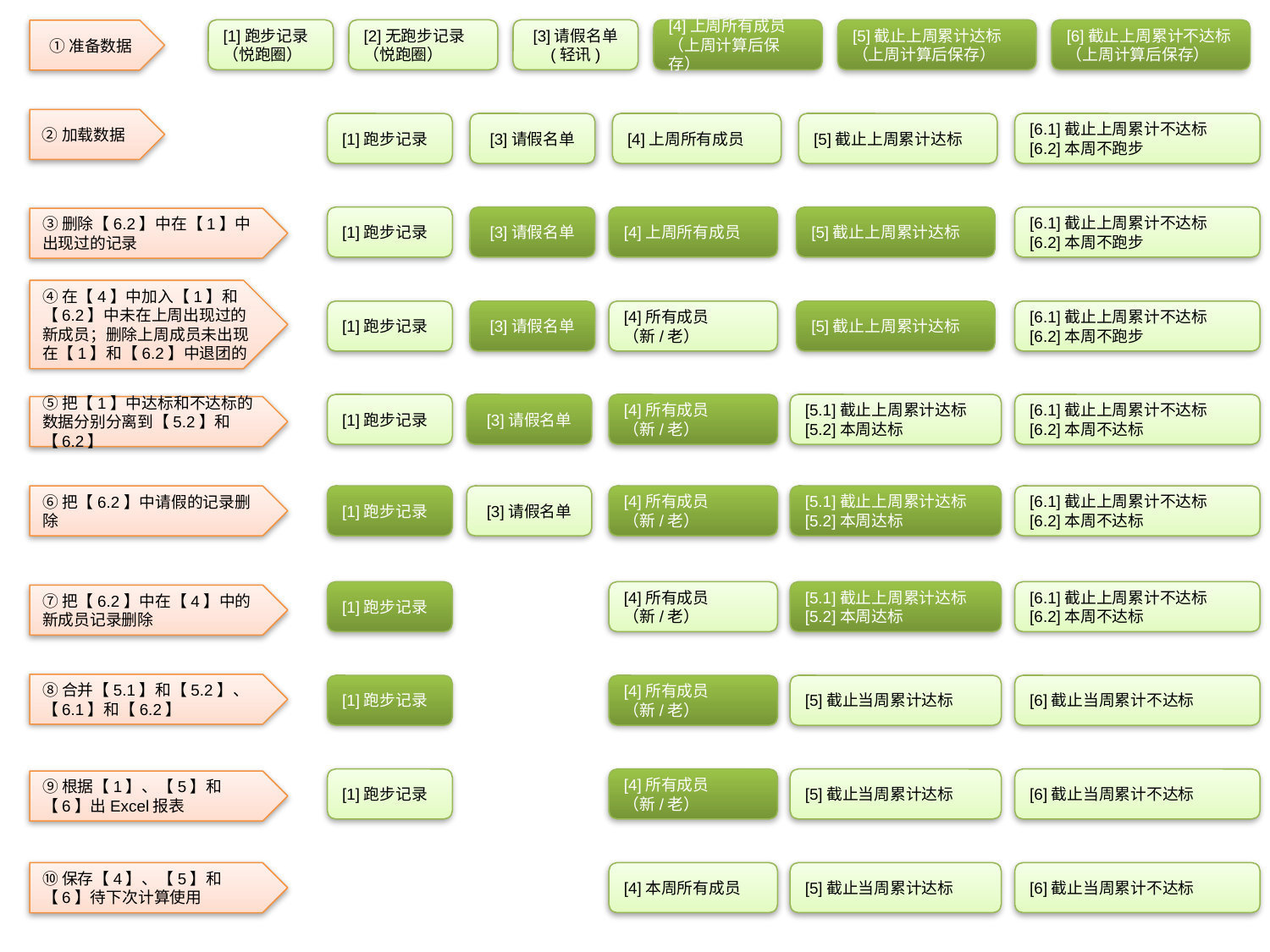

[1]跑步记录
（悦跑圈）
[2]无跑步记录
（悦跑圈）
[3]请假名单
(轻讯)
[4]上周所有成员
（上周计算后保存）
[5]截止上周累计达标
（上周计算后保存）
[6]截止上周累计不达标
（上周计算后保存）
①准备数据
②加载数据
[1]跑步记录
[3]请假名单
[4]上周所有成员
[5]截止上周累计达标
[6.1]截止上周累计不达标
[6.2]本周不跑步
[1]跑步记录
[3]请假名单
[4]上周所有成员
[5]截止上周累计达标
[6.1]截止上周累计不达标
[6.2]本周不跑步
③删除【6.2】中在【1】中出现过的记录
④在【4】中加入【1】和【6.2】中未在上周出现过的新成员；删除上周成员未出现在【1】和【6.2】中退团的
[1]跑步记录
[3]请假名单
[4]所有成员（新/老）
[5]截止上周累计达标
[6.1]截止上周累计不达标
[6.2]本周不跑步
[1]跑步记录
[3]请假名单
[4]所有成员（新/老）
[5.1]截止上周累计达标
[5.2]本周达标
[6.1]截止上周累计不达标
[6.2]本周不达标
⑤把【1】中达标和不达标的数据分别分离到【5.2】和【6.2】
[1]跑步记录
[3]请假名单
[4]所有成员（新/老）
[5.1]截止上周累计达标
[5.2]本周达标
[6.1]截止上周累计不达标
[6.2]本周不达标
⑥把【6.2】中请假的记录删除
[1]跑步记录
[4]所有成员（新/老）
[5.1]截止上周累计达标
[5.2]本周达标
[6.1]截止上周累计不达标
[6.2]本周不达标
⑦把【6.2】中在【4】中的新成员记录删除
⑧合并【5.1】和【5.2】、【6.1】和【6.2】
[1]跑步记录
[4]所有成员（新/老）
[5]截止当周累计达标
[6]截止当周累计不达标
[1]跑步记录
[4]所有成员（新/老）
[5]截止当周累计达标
[6]截止当周累计不达标
⑨根据【1】、【5】和【6】出Excel报表
[4]本周所有成员
[5]截止当周累计达标
[6]截止当周累计不达标
⑩保存【4】、【5】和【6】待下次计算使用